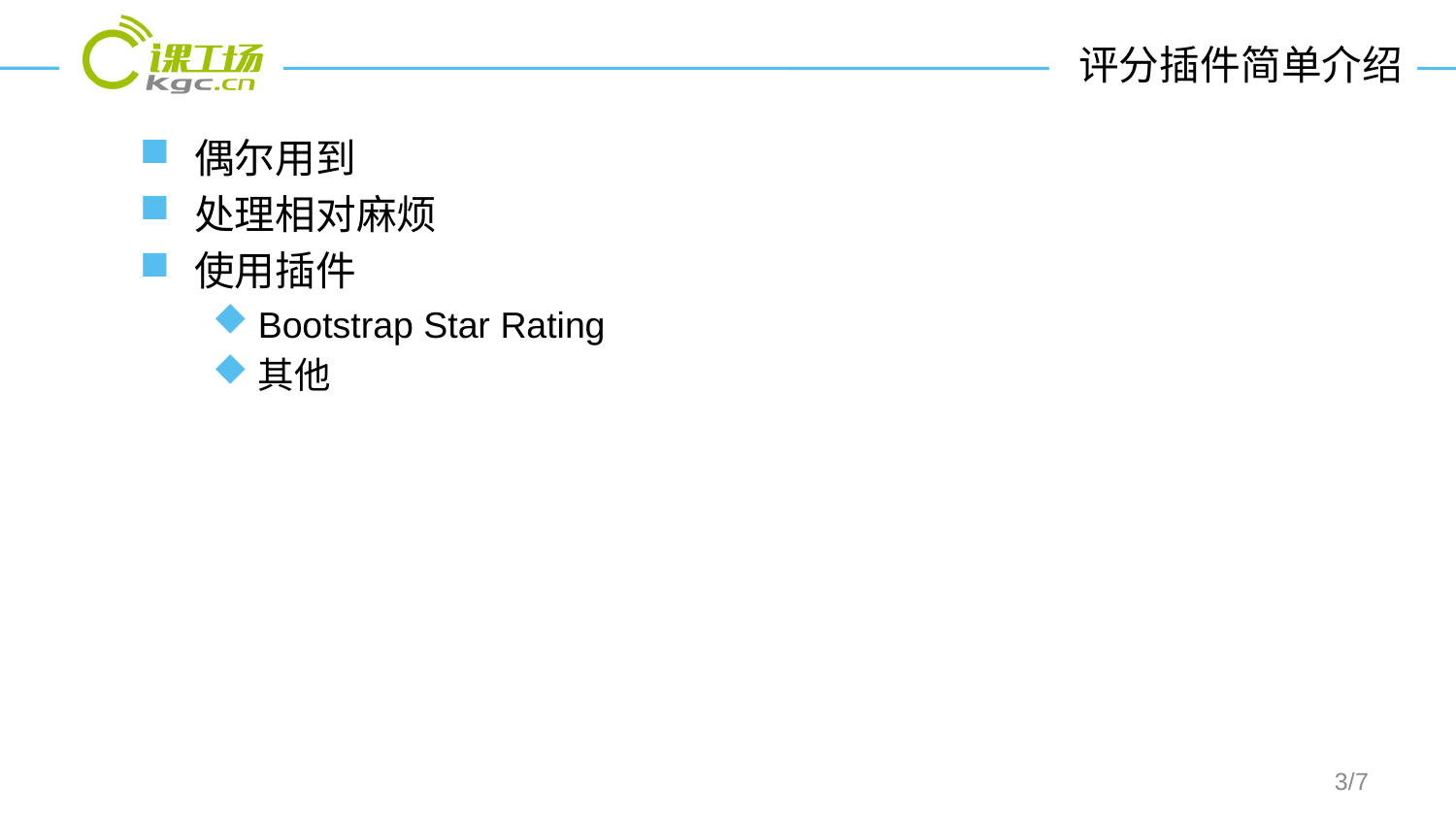

# 评分插件简单介绍
偶尔用到
处理相对麻烦
使用插件
Bootstrap Star Rating
其他
3/7